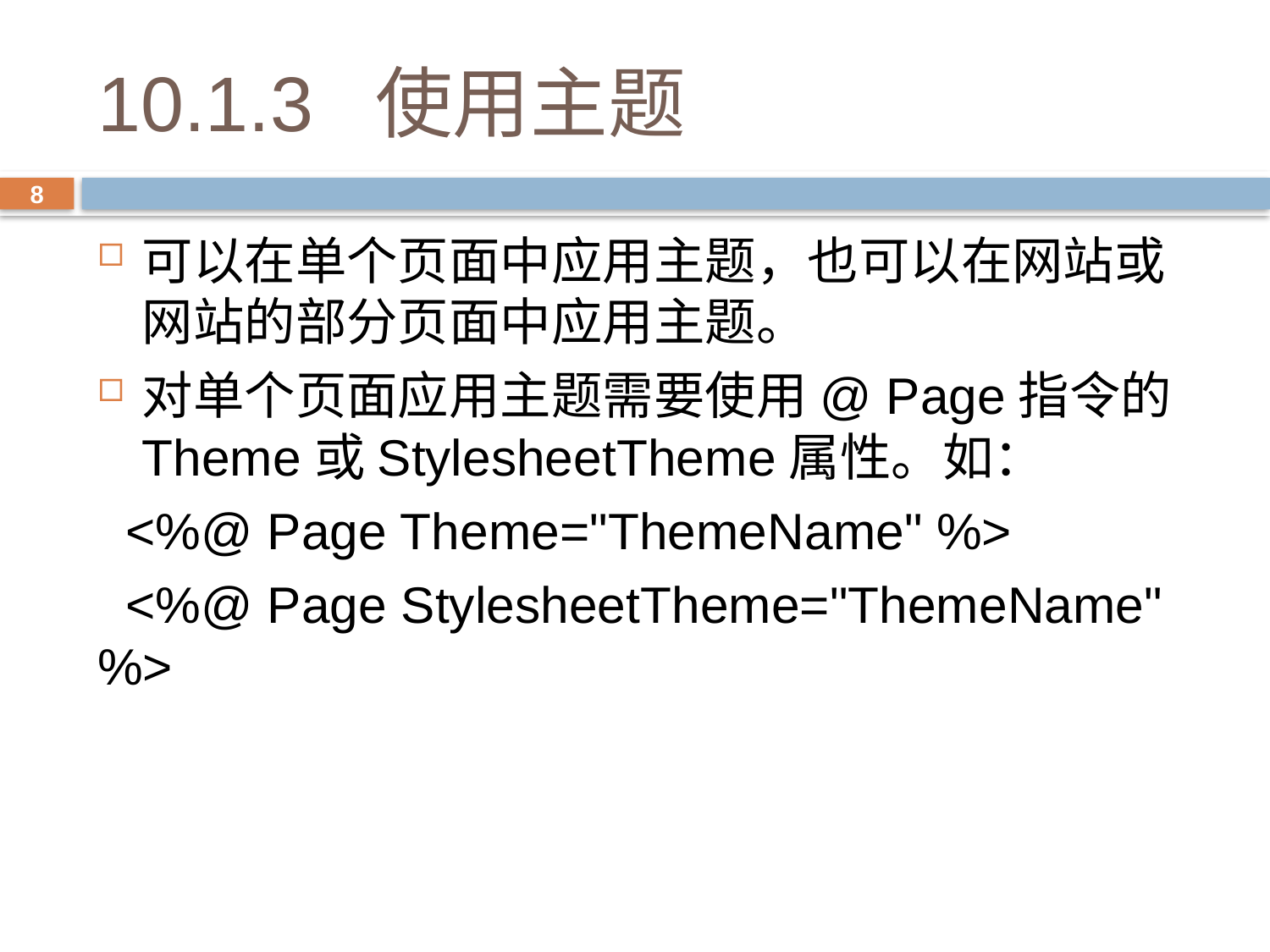

# 10.1.3  使用主题
8
可以在单个页面中应用主题，也可以在网站或网站的部分页面中应用主题。
对单个页面应用主题需要使用@ Page指令的Theme或StylesheetTheme属性。如：
  <%@ Page Theme="ThemeName" %>
  <%@ Page StylesheetTheme="ThemeName" %>